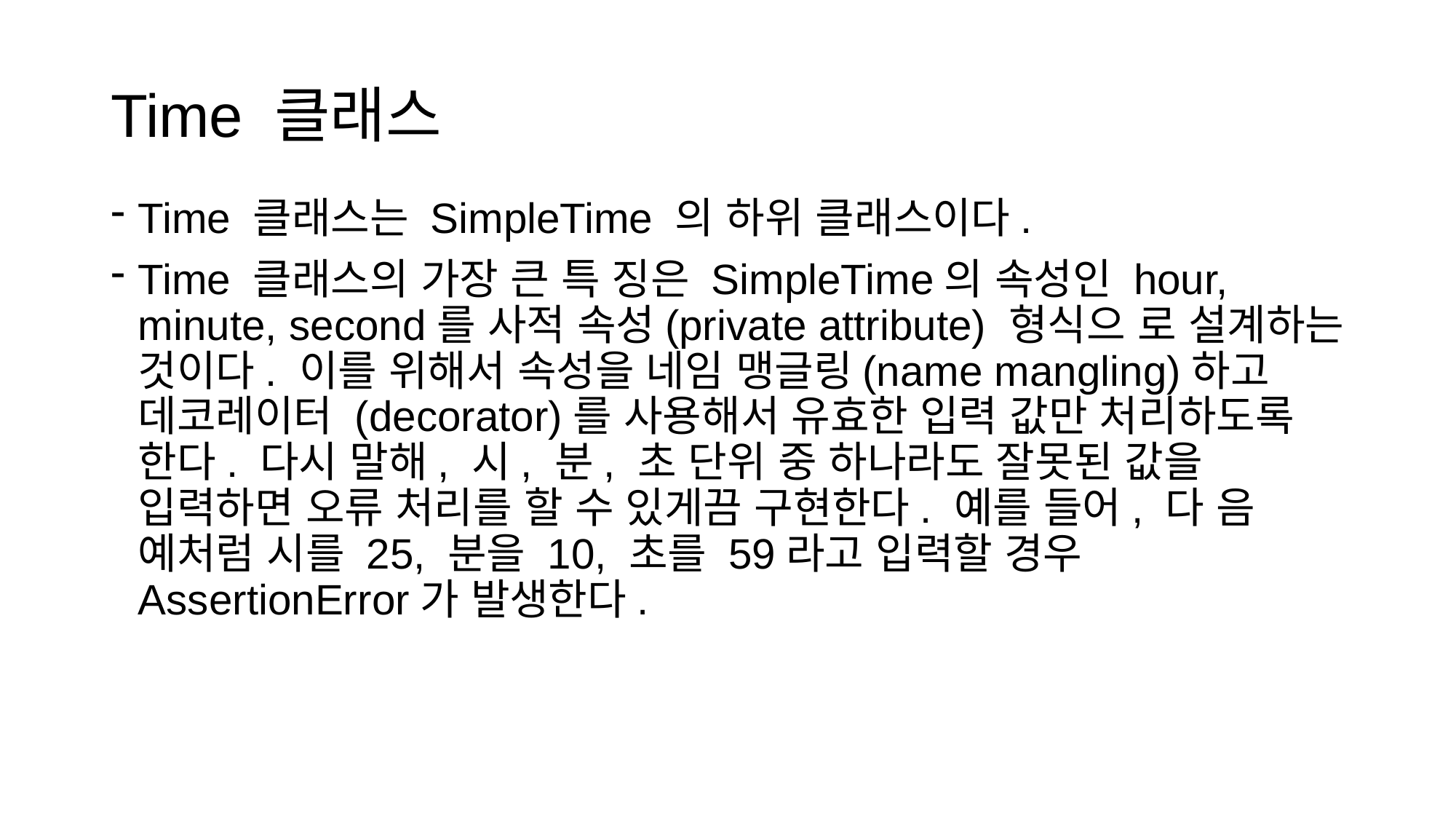

# Time 클래스
Time 클래스는 SimpleTime 의 하위 클래스이다.
Time 클래스의 가장 큰 특 징은 SimpleTime의 속성인 hour, minute, second를 사적 속성(private attribute) 형식으 로 설계하는 것이다. 이를 위해서 속성을 네임 맹글링(name mangling)하고 데코레이터 (decorator)를 사용해서 유효한 입력 값만 처리하도록 한다. 다시 말해, 시, 분, 초 단위 중 하나라도 잘못된 값을 입력하면 오류 처리를 할 수 있게끔 구현한다. 예를 들어, 다 음 예처럼 시를 25, 분을 10, 초를 59라고 입력할 경우 AssertionError가 발생한다.